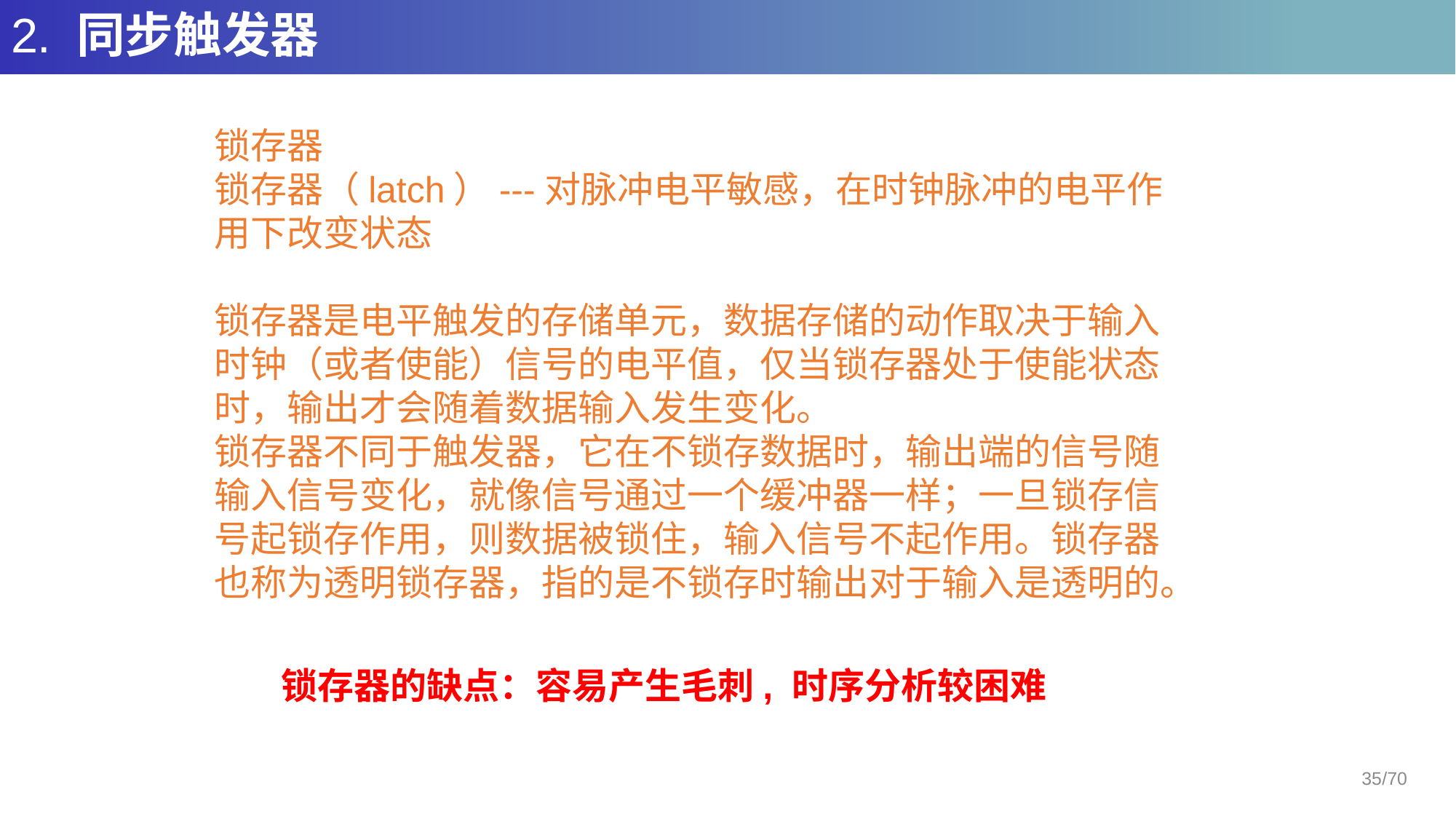

# 2. 同步触发器
锁存器
锁存器（latch）---对脉冲电平敏感，在时钟脉冲的电平作用下改变状态

锁存器是电平触发的存储单元，数据存储的动作取决于输入时钟（或者使能）信号的电平值，仅当锁存器处于使能状态时，输出才会随着数据输入发生变化。
锁存器不同于触发器，它在不锁存数据时，输出端的信号随输入信号变化，就像信号通过一个缓冲器一样；一旦锁存信号起锁存作用，则数据被锁住，输入信号不起作用。锁存器也称为透明锁存器，指的是不锁存时输出对于输入是透明的。
锁存器的缺点：容易产生毛刺, 时序分析较困难
35/70